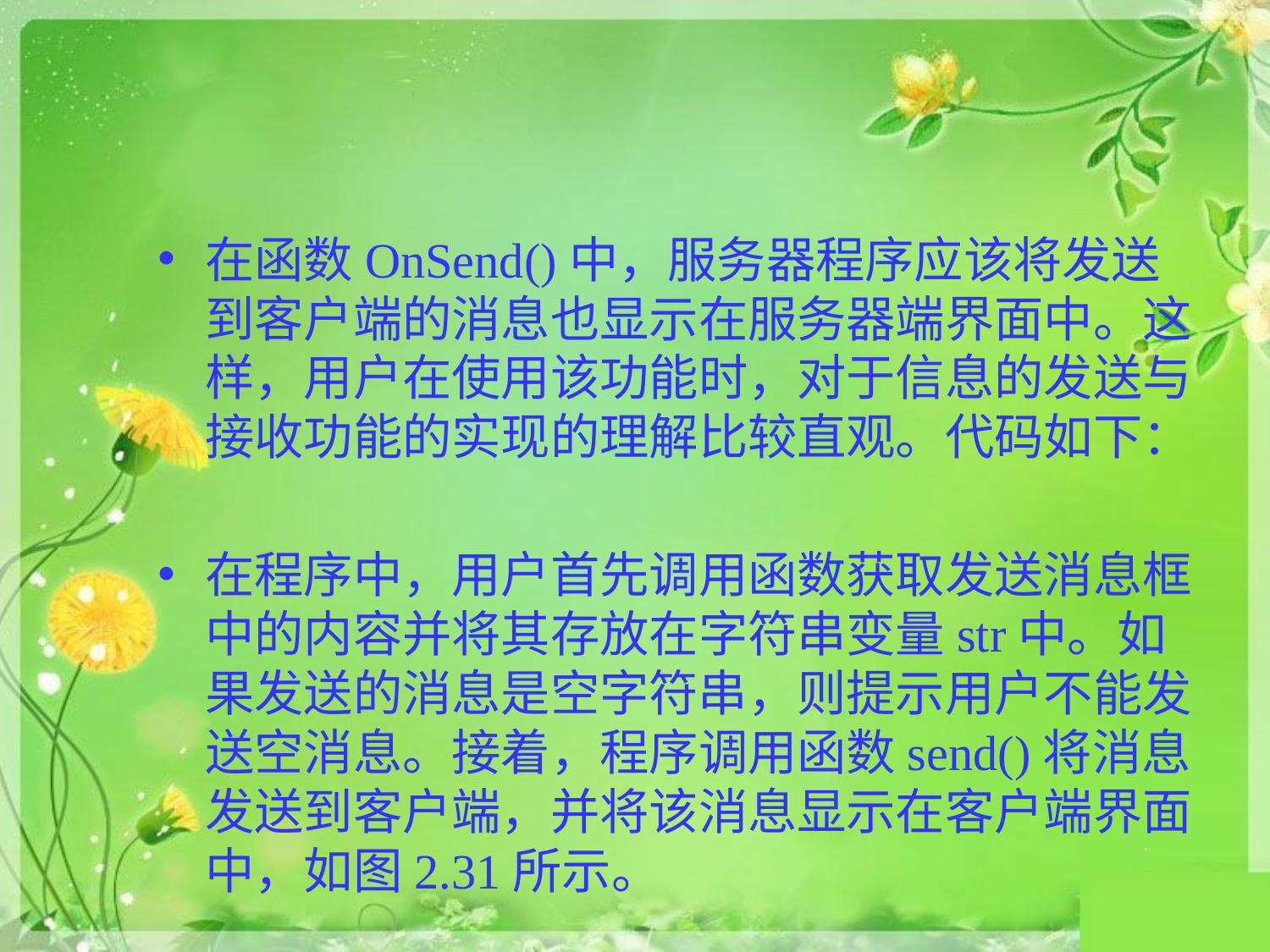

#
在函数OnSend()中，服务器程序应该将发送到客户端的消息也显示在服务器端界面中。这样，用户在使用该功能时，对于信息的发送与接收功能的实现的理解比较直观。代码如下：

在程序中，用户首先调用函数获取发送消息框中的内容并将其存放在字符串变量str中。如果发送的消息是空字符串，则提示用户不能发送空消息。接着，程序调用函数send()将消息发送到客户端，并将该消息显示在客户端界面中，如图2.31所示。